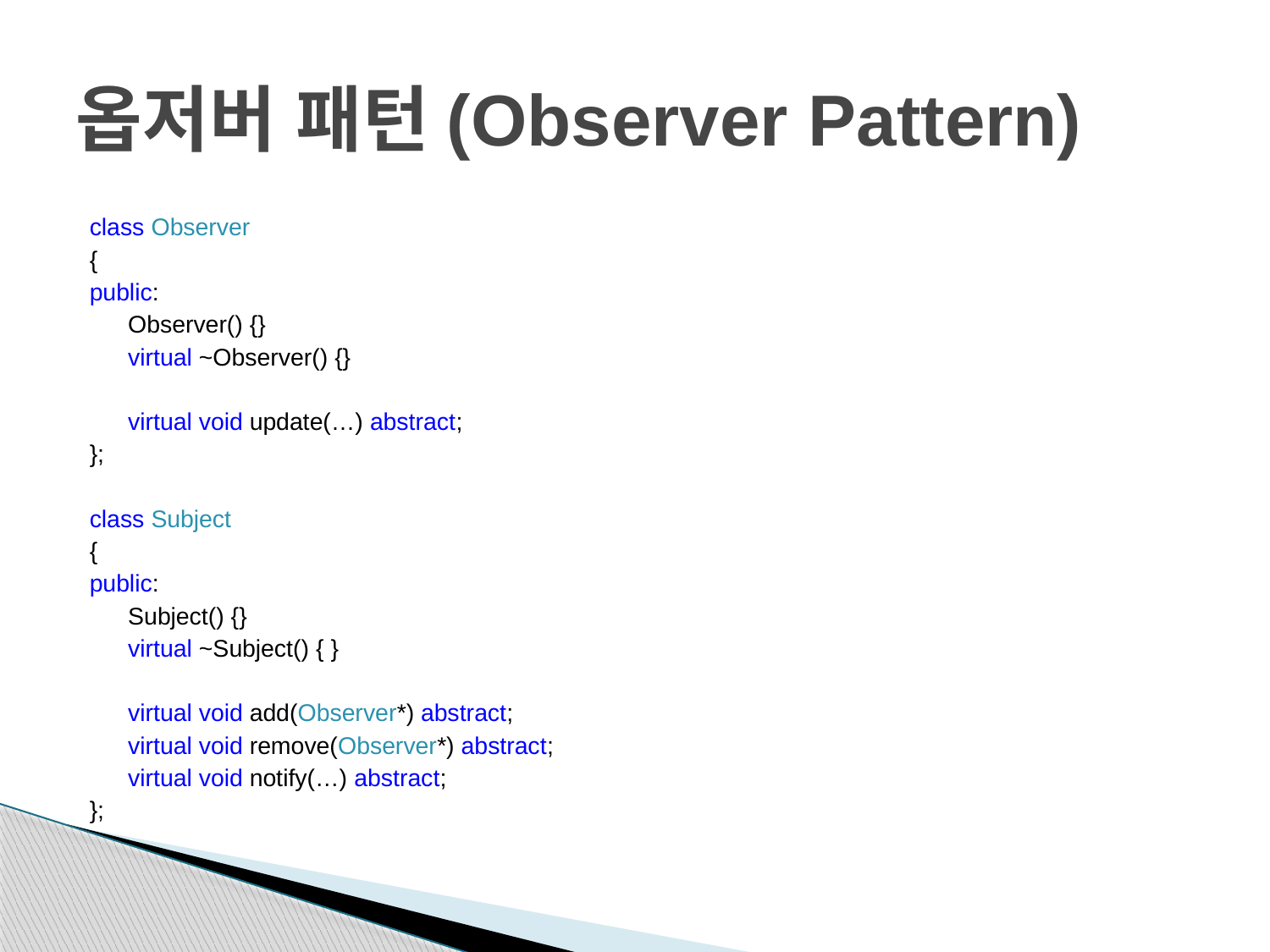

# 옵저버 패턴(Observer Pattern)
class Observer
{
public:
	 Observer() {}
	 virtual ~Observer() {}

	 virtual void update(…) abstract;
};

class Subject
{
public:
	 Subject() {}
	 virtual ~Subject() { }

	 virtual void add(Observer*) abstract;
	 virtual void remove(Observer*) abstract;
	 virtual void notify(…) abstract;
};